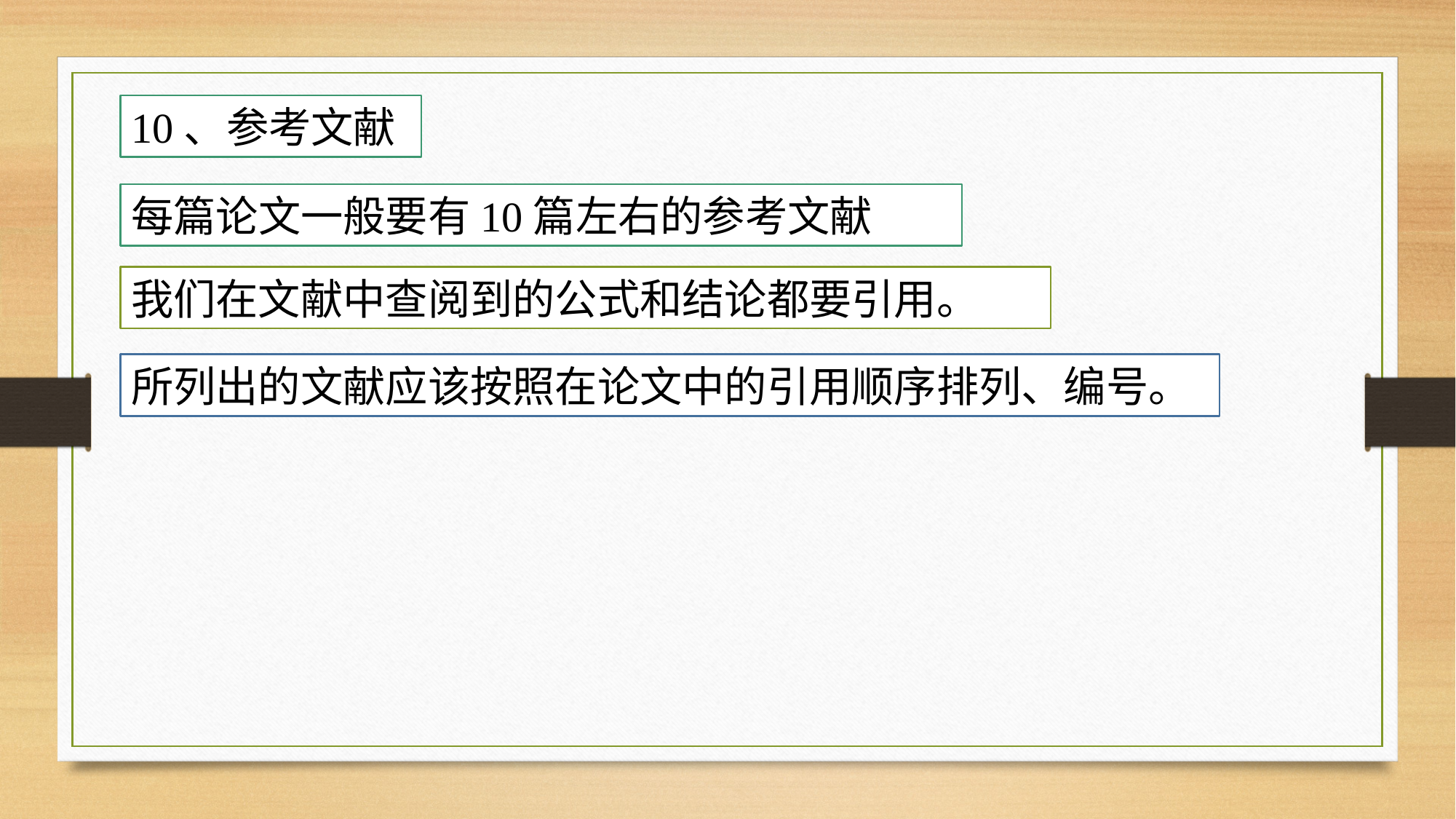

10、参考文献
每篇论文一般要有10篇左右的参考文献
我们在文献中查阅到的公式和结论都要引用。
所列出的文献应该按照在论文中的引用顺序排列、编号。